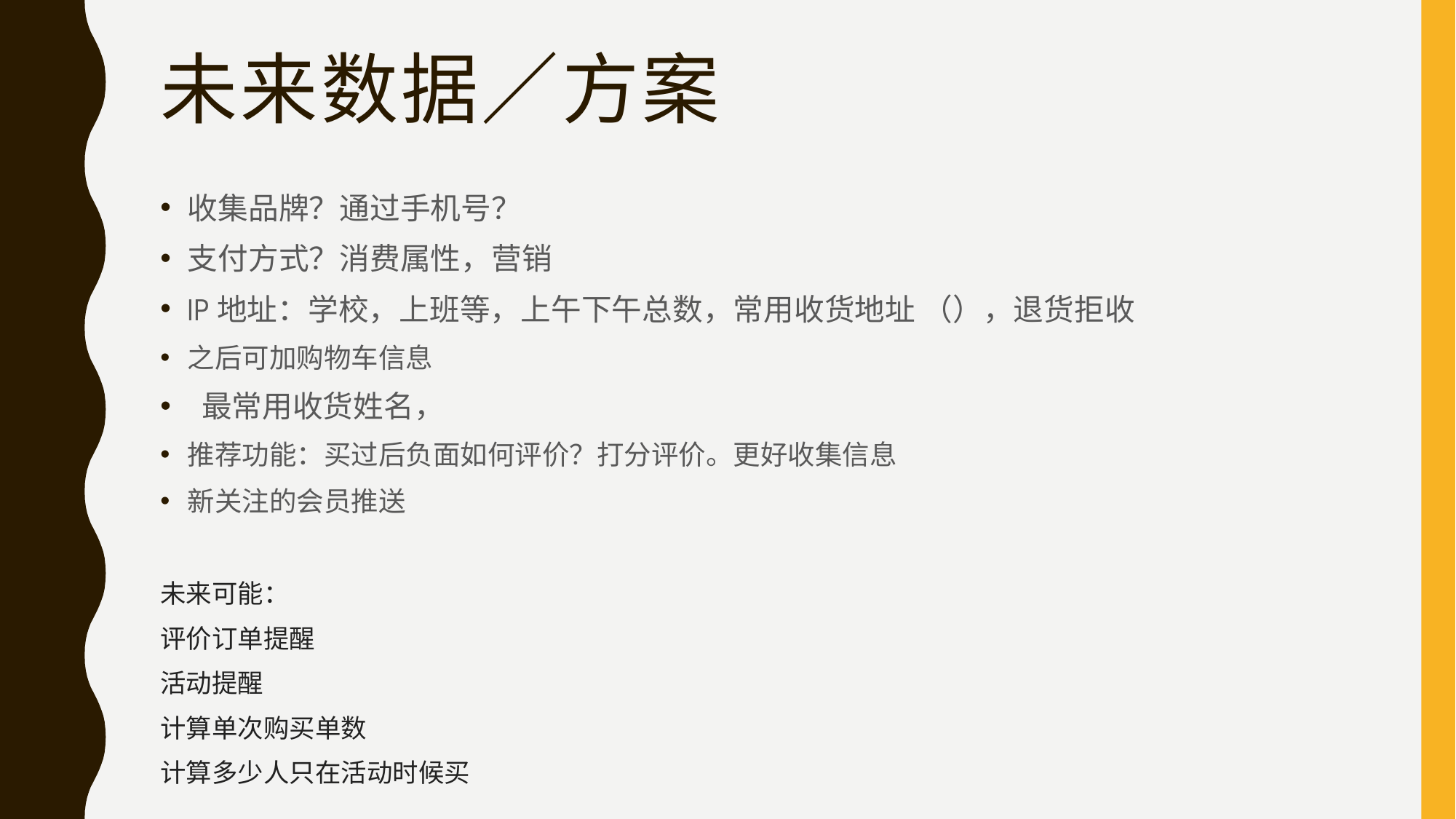

# 未来数据／方案
收集品牌？通过手机号？
支付方式？消费属性，营销
IP地址：学校，上班等，上午下午总数，常用收货地址 （），退货拒收
之后可加购物车信息
 最常用收货姓名，
推荐功能：买过后负面如何评价？打分评价。更好收集信息
新关注的会员推送

未来可能：
评价订单提醒
活动提醒
计算单次购买单数
计算多少人只在活动时候买